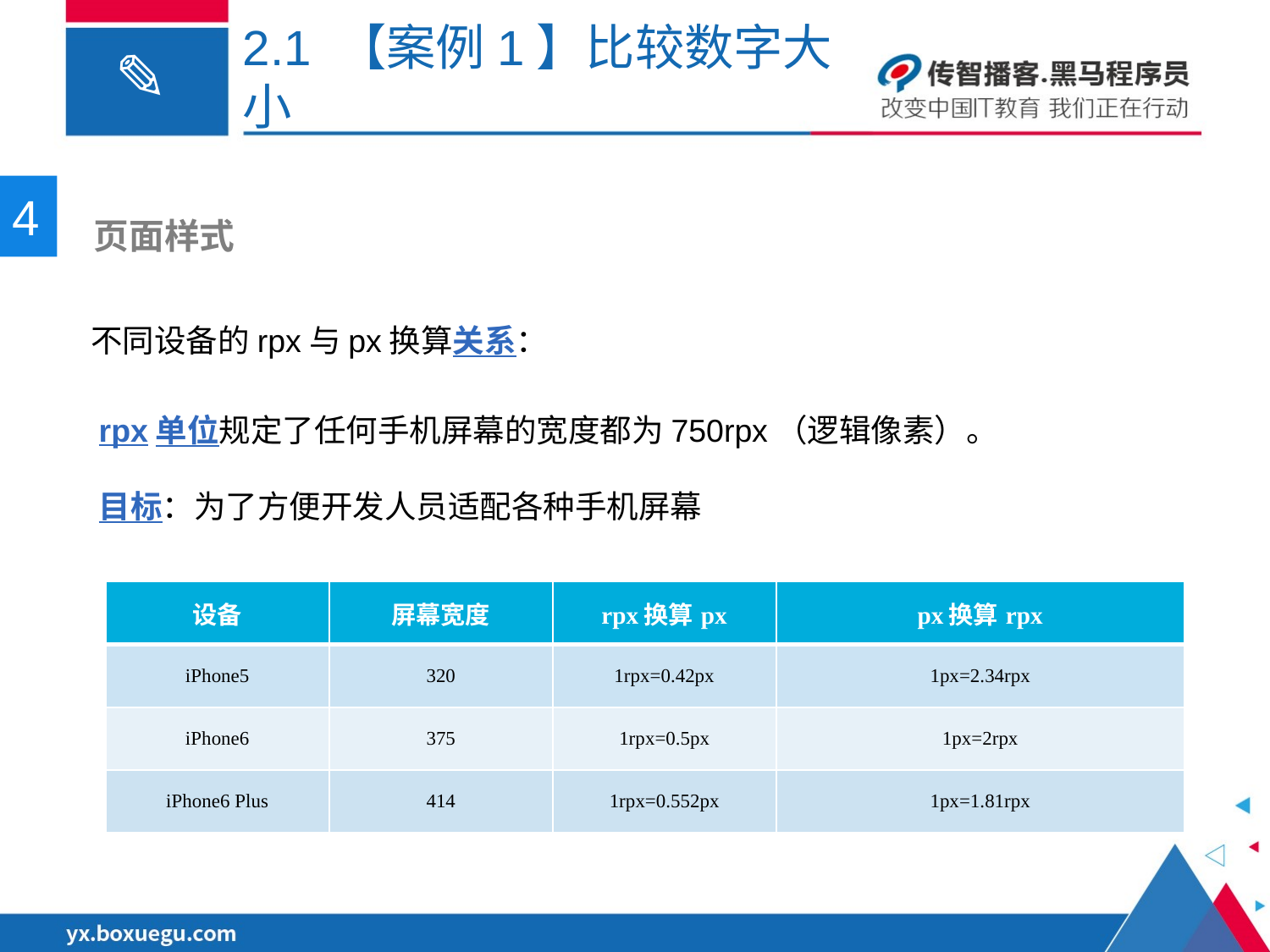

# 2.1 【案例1】比较数字大小

4
  页面样式
不同设备的rpx与px换算关系：
rpx单位规定了任何手机屏幕的宽度都为750rpx（逻辑像素）。
目标：为了方便开发人员适配各种手机屏幕
| 设备 | 屏幕宽度 | rpx换算px | px换算rpx |
| --- | --- | --- | --- |
| iPhone5 | 320 | 1rpx=0.42px | 1px=2.34rpx |
| iPhone6 | 375 | 1rpx=0.5px | 1px=2rpx |
| iPhone6 Plus | 414 | 1rpx=0.552px | 1px=1.81rpx |